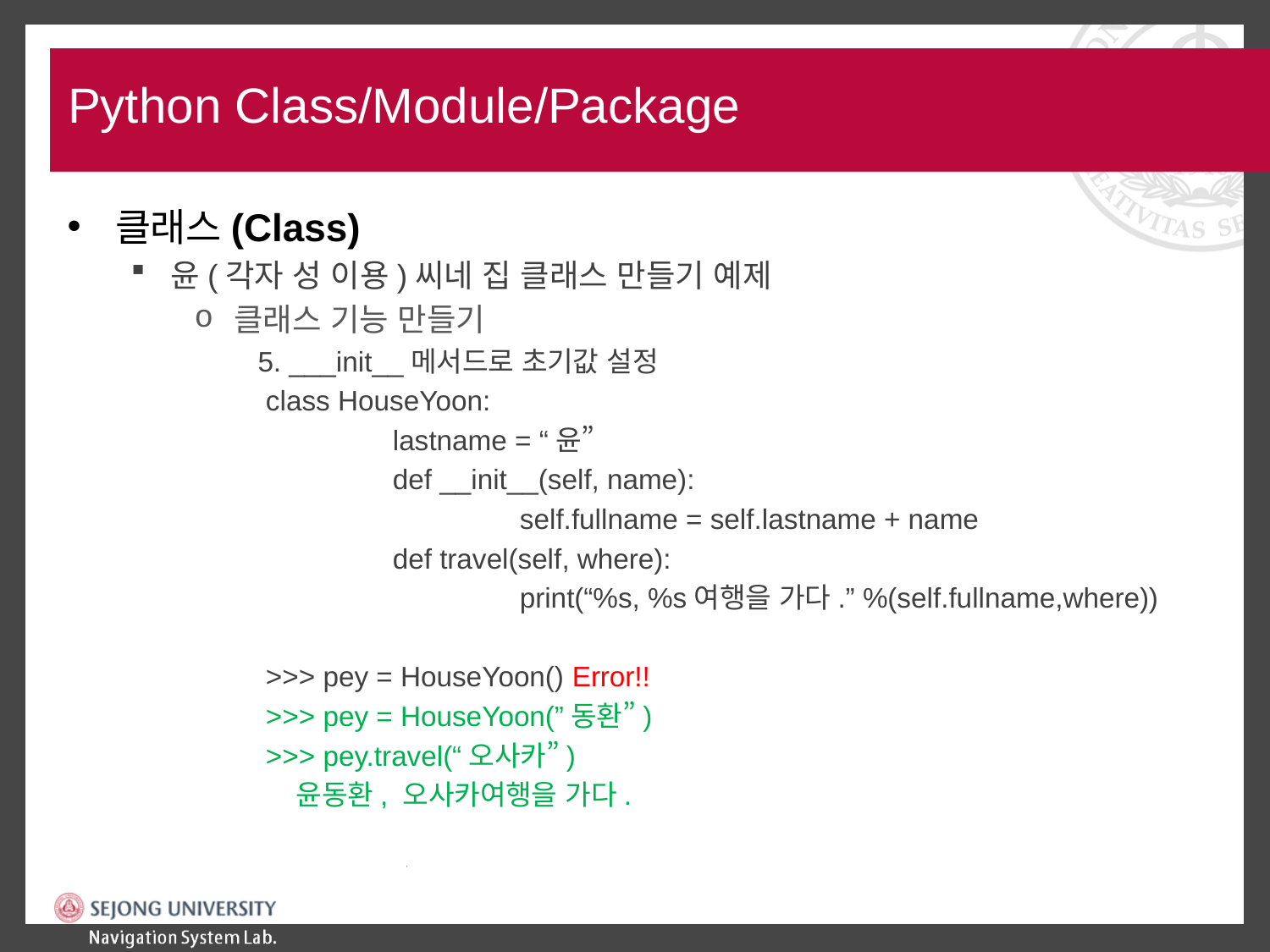

# Python Class/Module/Package
클래스(Class)
윤(각자 성 이용)씨네 집 클래스 만들기 예제
클래스 기능 만들기
5. ___init__메서드로 초기값 설정
	class HouseYoon:
		lastname = “윤”
		def __init__(self, name):
			self.fullname = self.lastname + name
		def travel(self, where):
			print(“%s, %s여행을 가다.” %(self.fullname,where))

	>>> pey = HouseYoon() Error!!
	>>> pey = HouseYoon(”동환”)
	>>> pey.travel(“오사카”)
	   윤동환, 오사카여행을 가다.